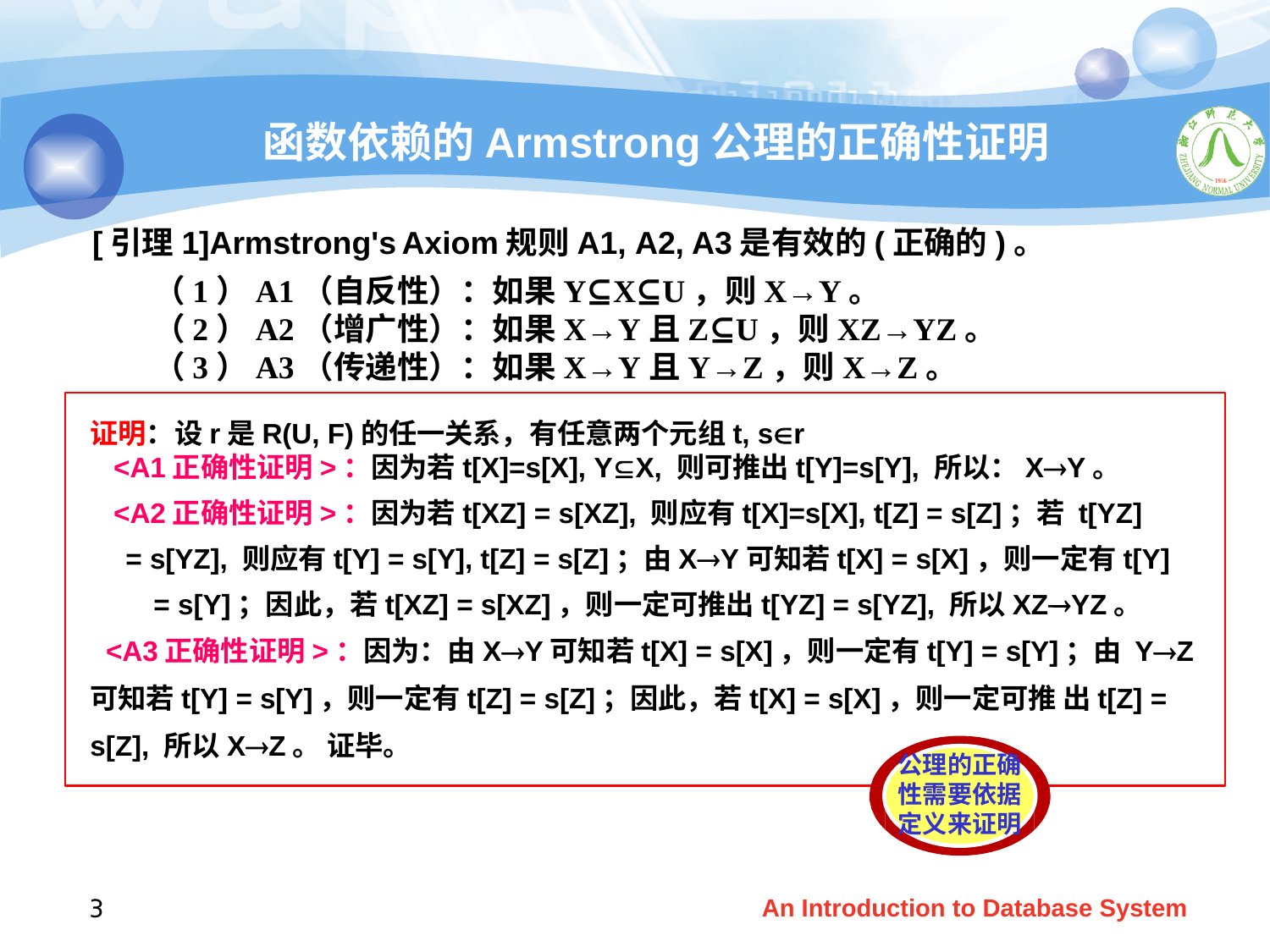

# 函数依赖的Armstrong公理的正确性证明
[引理1]Armstrong's	Axiom规则A1, A2, A3是有效的(正确的)。
（1）A1（自反性）：如果Y⊆X⊆U，则X→Y。
（2）A2（增广性）：如果X→Y且Z⊆U，则XZ→YZ。
（3）A3（传递性）：如果X→Y且Y→Z，则X→Z。

证明：设r是R(U, F)的任一关系，有任意两个元组t, s∈r
   <A1正确性证明>：因为若t[X]=s[X], Y⊆X, 则可推出t[Y]=s[Y], 所以：X→Y。
   <A2正确性证明>：因为若t[XZ] = s[XZ], 则应有t[X]=s[X], t[Z] = s[Z]；若 t[YZ]
= s[YZ], 则应有t[Y] = s[Y], t[Z] = s[Z]；由X→Y可知若t[X] = s[X]，则一定有t[Y]
= s[Y]；因此，若t[XZ] = s[XZ]，则一定可推出t[YZ] = s[YZ], 所以XZ→YZ。
  <A3正确性证明>：因为：由X→Y可知若t[X] = s[X]，则一定有t[Y] = s[Y]；由 Y→Z可知若t[Y] = s[Y]，则一定有t[Z] = s[Z]；因此，若t[X] = s[X]，则一定可推 出t[Z] = s[Z], 所以X→Z。 证毕。

公理的正确 性需要依据 定义来证明

3
An Introduction to Database System